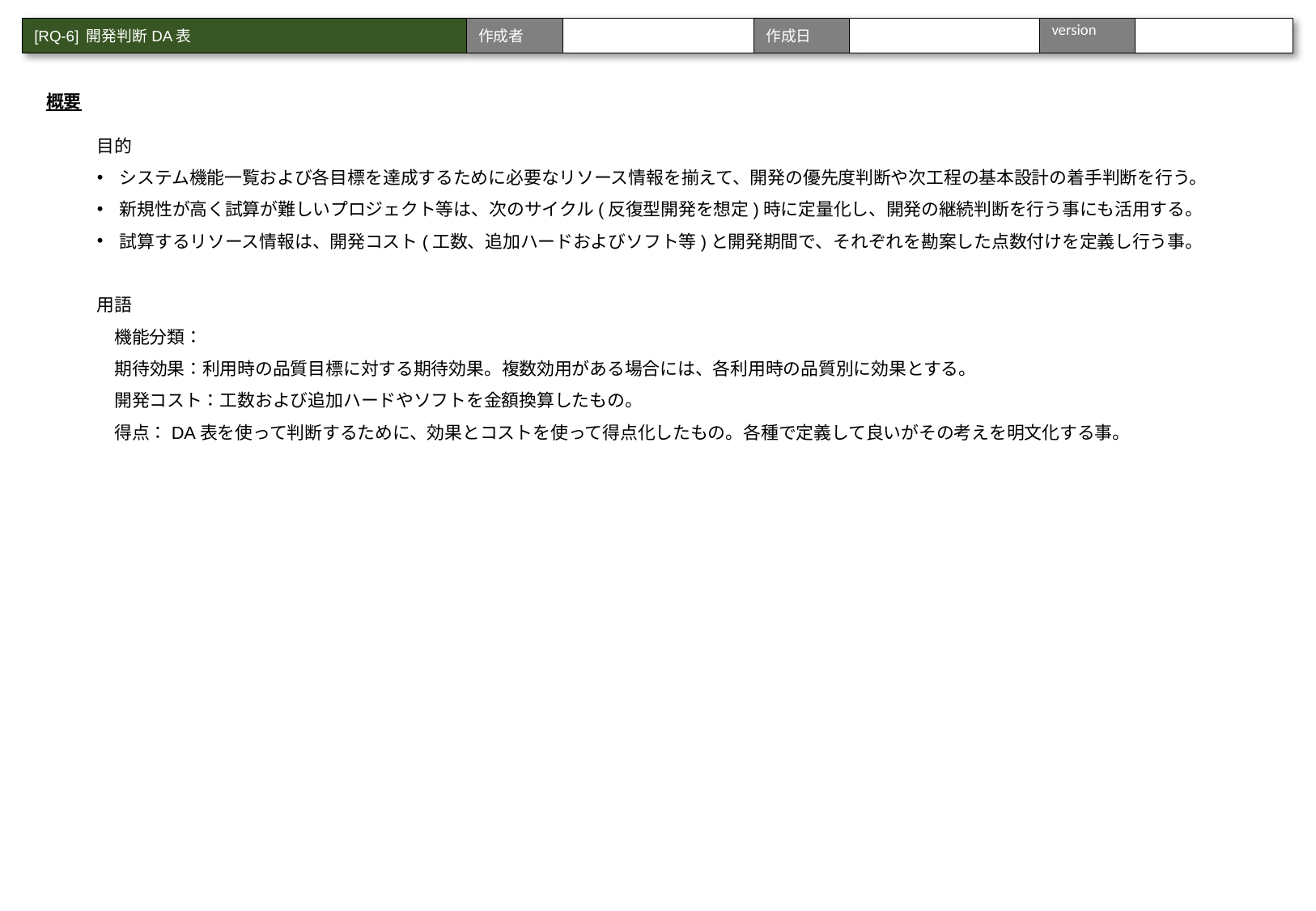

| [RQ-6] 開発判断DA表 | 作成者 |  | 作成日 |  | version |  |
| --- | --- | --- | --- | --- | --- | --- |
概要
目的
システム機能一覧および各目標を達成するために必要なリソース情報を揃えて、開発の優先度判断や次工程の基本設計の着手判断を行う。
新規性が高く試算が難しいプロジェクト等は、次のサイクル(反復型開発を想定)時に定量化し、開発の継続判断を行う事にも活用する。
試算するリソース情報は、開発コスト(工数、追加ハードおよびソフト等)と開発期間で、それぞれを勘案した点数付けを定義し行う事。

用語
　機能分類：
　期待効果：利用時の品質目標に対する期待効果。複数効用がある場合には、各利用時の品質別に効果とする。
　開発コスト：工数および追加ハードやソフトを金額換算したもの。
　得点：DA表を使って判断するために、効果とコストを使って得点化したもの。各種で定義して良いがその考えを明文化する事。